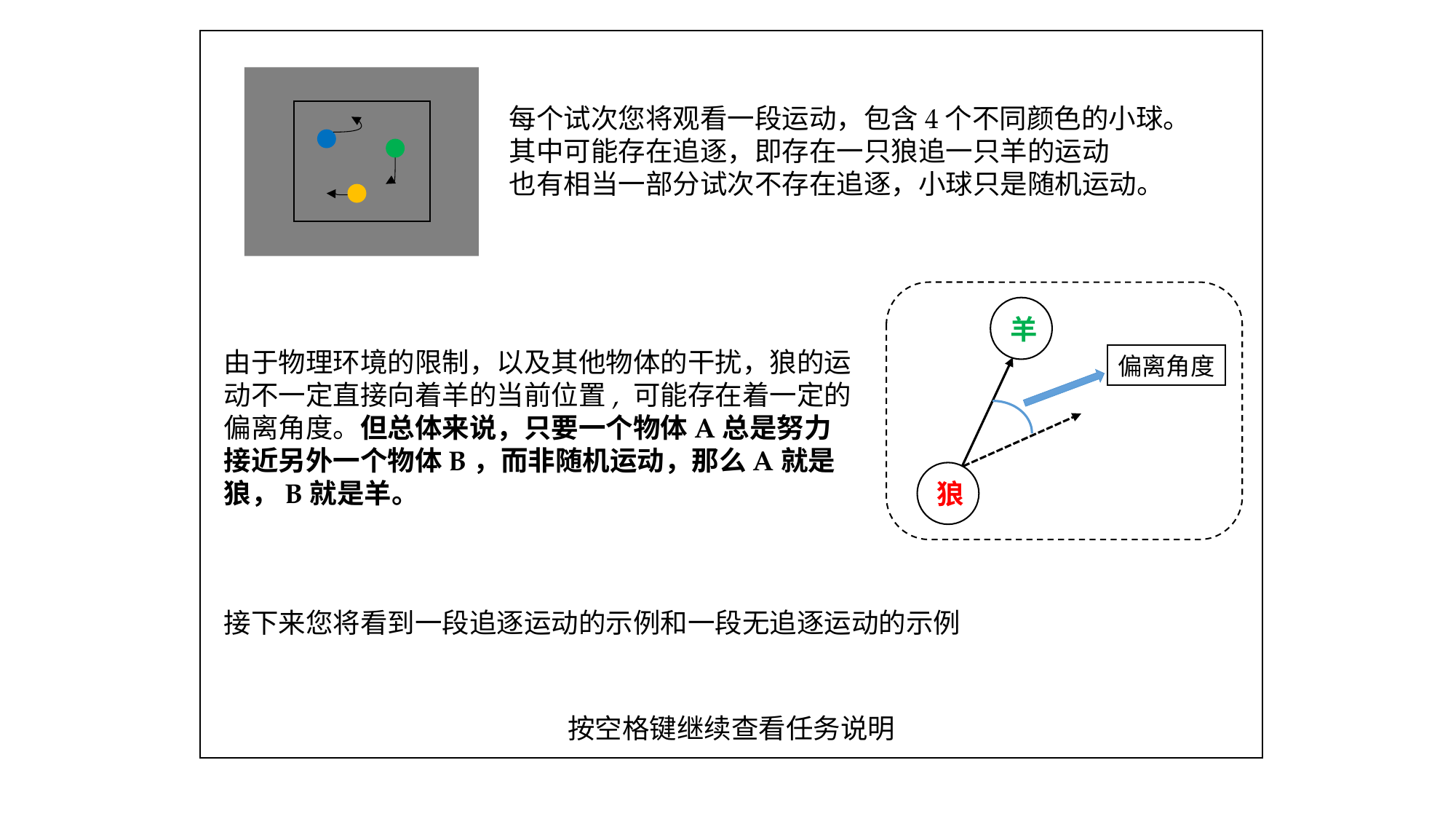

每个试次您将观看一段运动，包含4个不同颜色的小球。
其中可能存在追逐，即存在一只狼追一只羊的运动
也有相当一部分试次不存在追逐，小球只是随机运动。

羊
偏离角度

狼
由于物理环境的限制，以及其他物体的干扰，狼的运动不一定直接向着羊的当前位置, 可能存在着一定的偏离角度。但总体来说，只要一个物体A总是努力接近另外一个物体B，而非随机运动，那么A就是狼，B就是羊。

接下来您将看到一段追逐运动的示例和一段无追逐运动的示例

按空格键继续查看任务说明